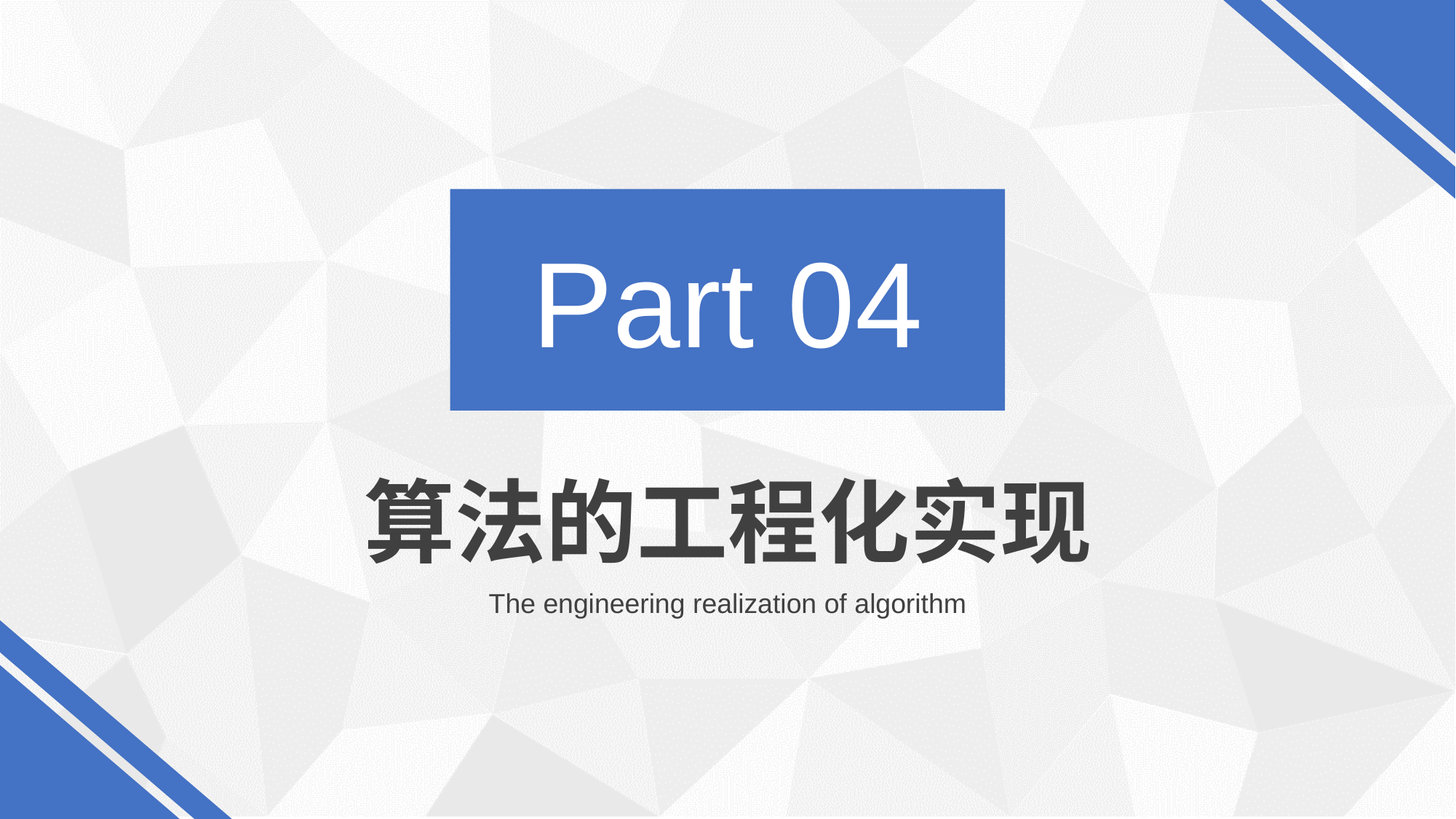

Part 04
算法的工程化实现
The engineering realization of algorithm